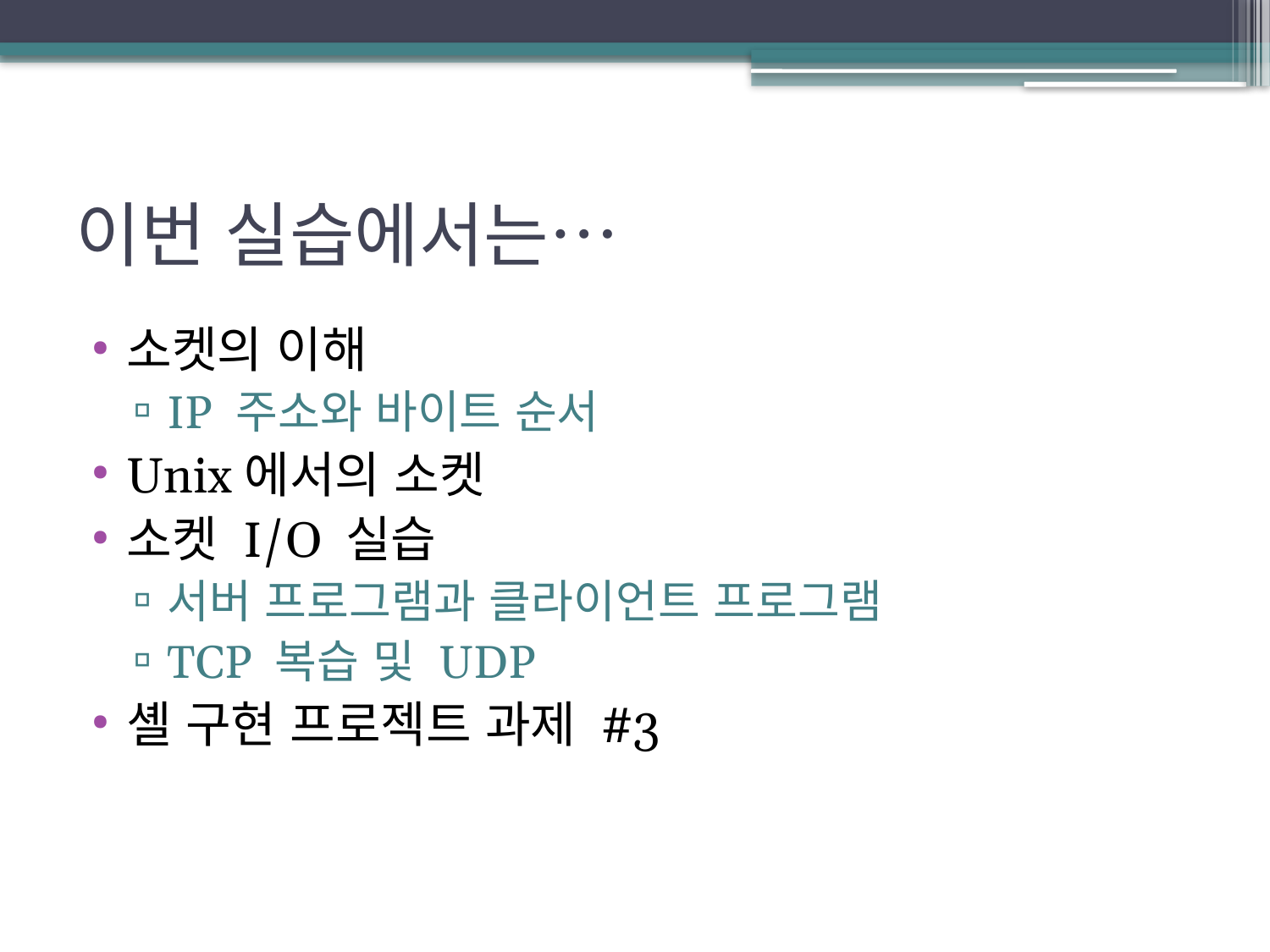

# 이번 실습에서는…
소켓의 이해
IP 주소와 바이트 순서
Unix에서의 소켓
소켓 I/O 실습
서버 프로그램과 클라이언트 프로그램
TCP 복습 및 UDP
셸 구현 프로젝트 과제 #3